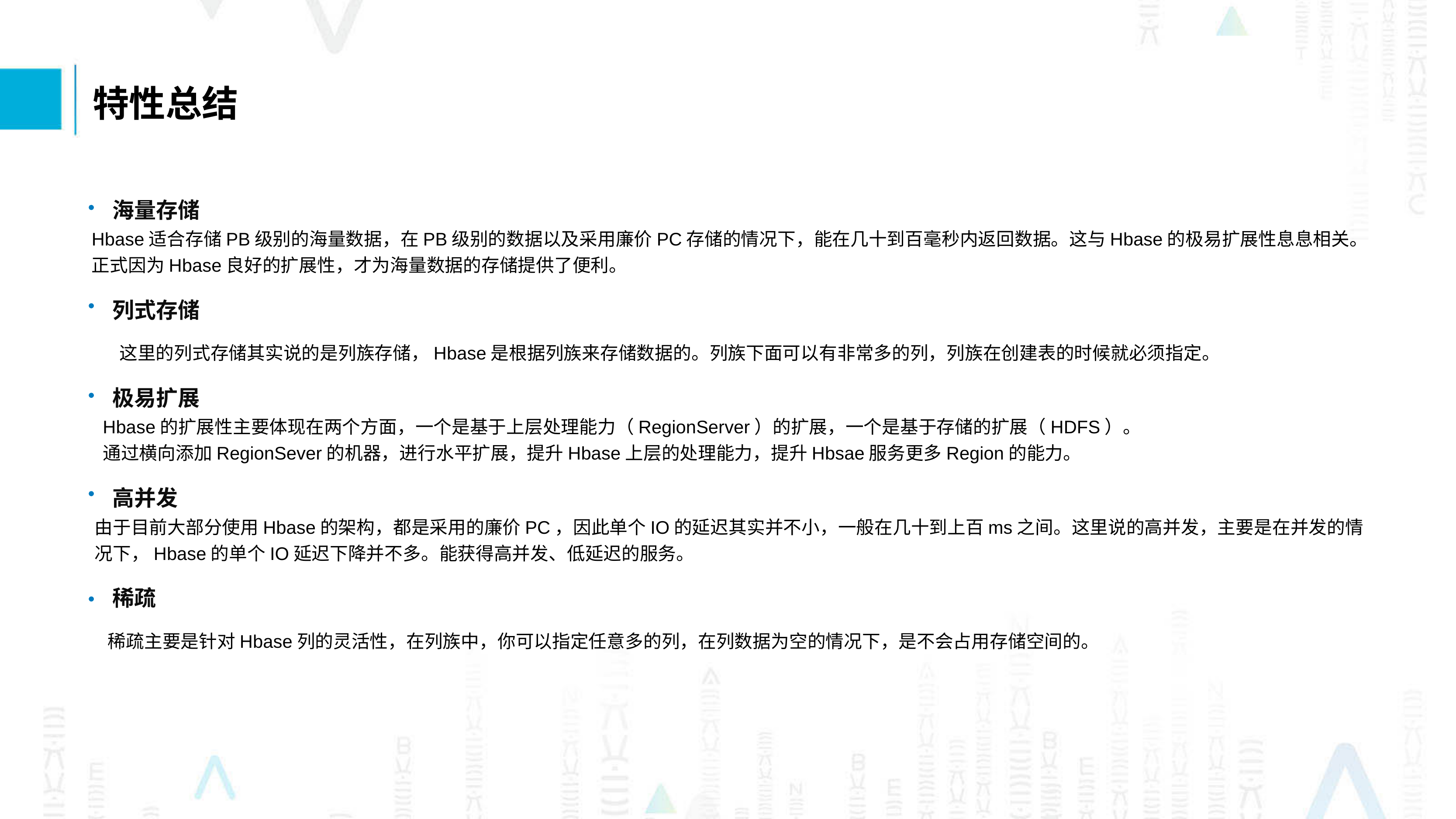

特性总结
海量存储
Hbase适合存储PB级别的海量数据，在PB级别的数据以及采用廉价PC存储的情况下，能在几十到百毫秒内返回数据。这与Hbase的极易扩展性息息相关。
正式因为Hbase良好的扩展性，才为海量数据的存储提供了便利。

列式存储
这里的列式存储其实说的是列族存储，Hbase是根据列族来存储数据的。列族下面可以有非常多的列，列族在创建表的时候就必须指定。

极易扩展
Hbase的扩展性主要体现在两个方面，一个是基于上层处理能力（RegionServer）的扩展，一个是基于存储的扩展（HDFS）。
通过横向添加RegionSever的机器，进行水平扩展，提升Hbase上层的处理能力，提升Hbsae服务更多Region的能力。

高并发
由于目前大部分使用Hbase的架构，都是采用的廉价PC，因此单个IO的延迟其实并不小，一般在几十到上百ms之间。这里说的高并发，主要是在并发的情
况下，Hbase的单个IO延迟下降并不多。能获得高并发、低延迟的服务。

稀疏
稀疏主要是针对Hbase列的灵活性，在列族中，你可以指定任意多的列，在列数据为空的情况下，是不会占用存储空间的。